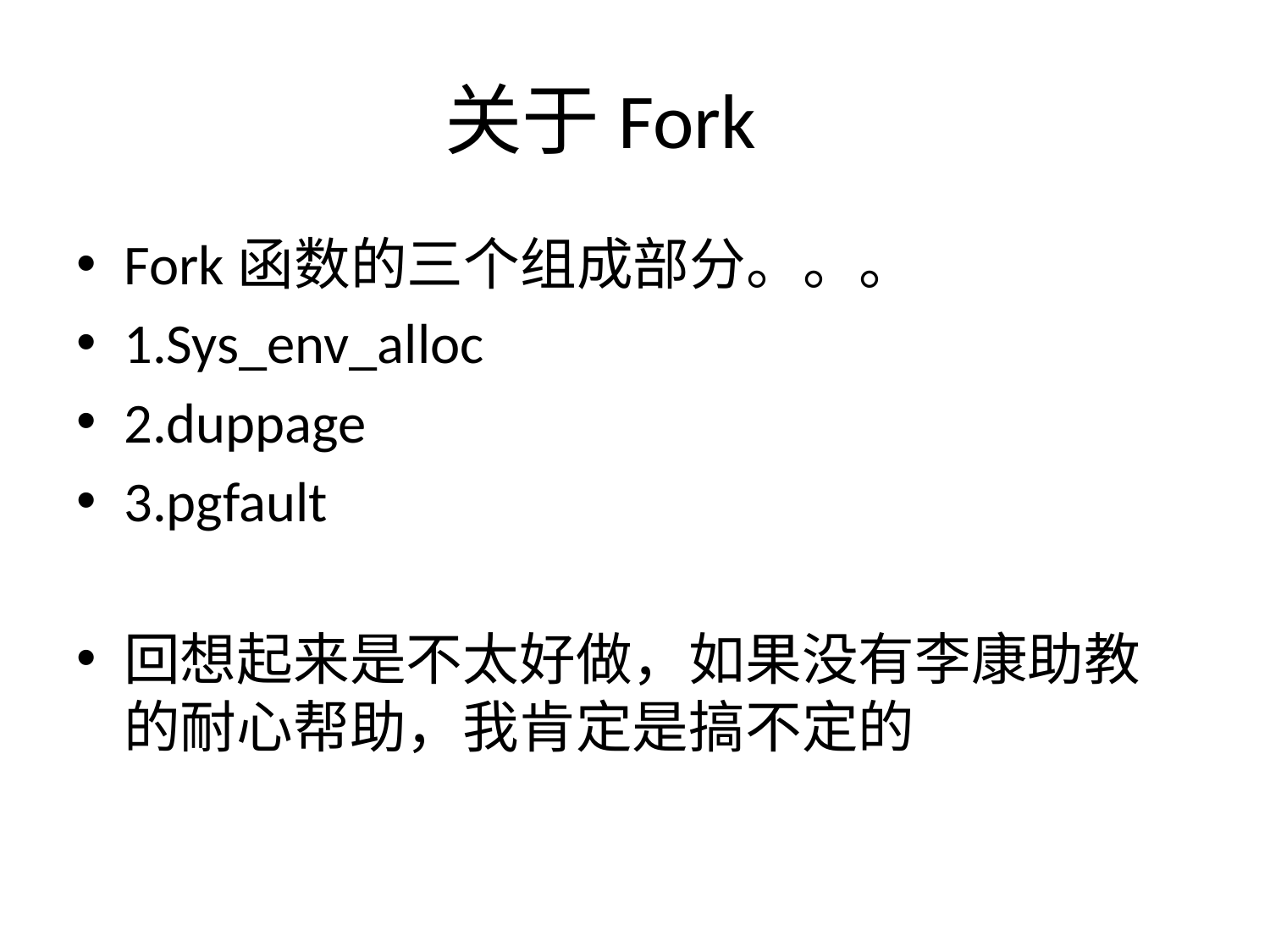

# 关于Fork
Fork函数的三个组成部分。。。
1.Sys_env_alloc
2.duppage
3.pgfault

回想起来是不太好做，如果没有李康助教的耐心帮助，我肯定是搞不定的